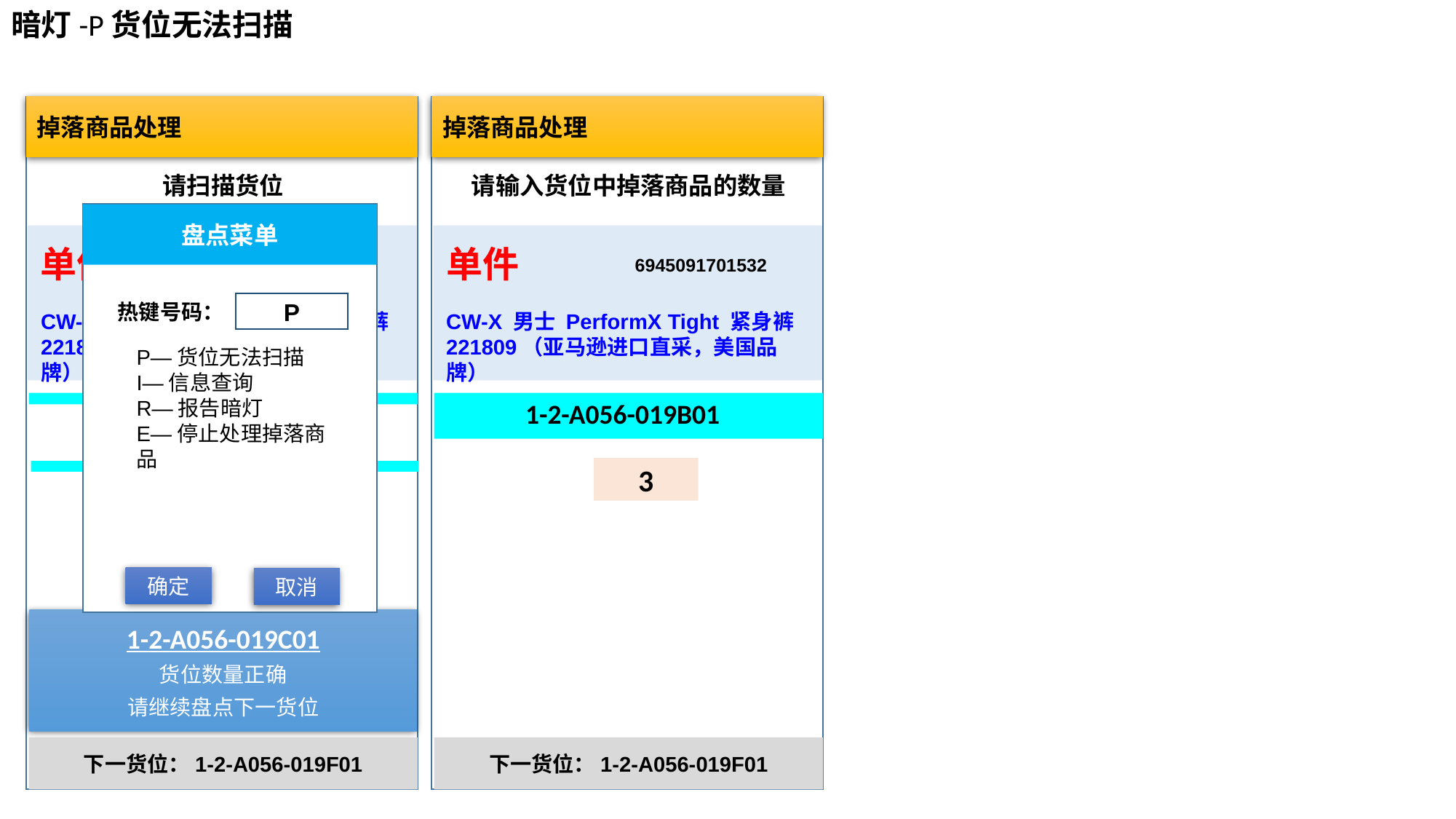

# 暗灯-P货位无法扫描

掉落商品处理

掉落商品处理
请扫描货位
请输入货位中掉落商品的数量

盘点菜单
热键号码：
P
P—货位无法扫描
I—信息查询
R—报告暗灯
E—停止处理掉落商品
确定
取消

单件
6945091701532
CW-X 男士 PerformX Tight 紧身裤 221809（亚马逊进口直采，美国品牌）

单件
6945091701532
CW-X 男士 PerformX Tight 紧身裤 221809（亚马逊进口直采，美国品牌）
1-2-A056-019B01

1-2-A056-019B01

3
1-2-A056-019C01
货位数量正确
请继续盘点下一货位
下一货位：1-2-A056-019F01
下一货位：1-2-A056-019F01